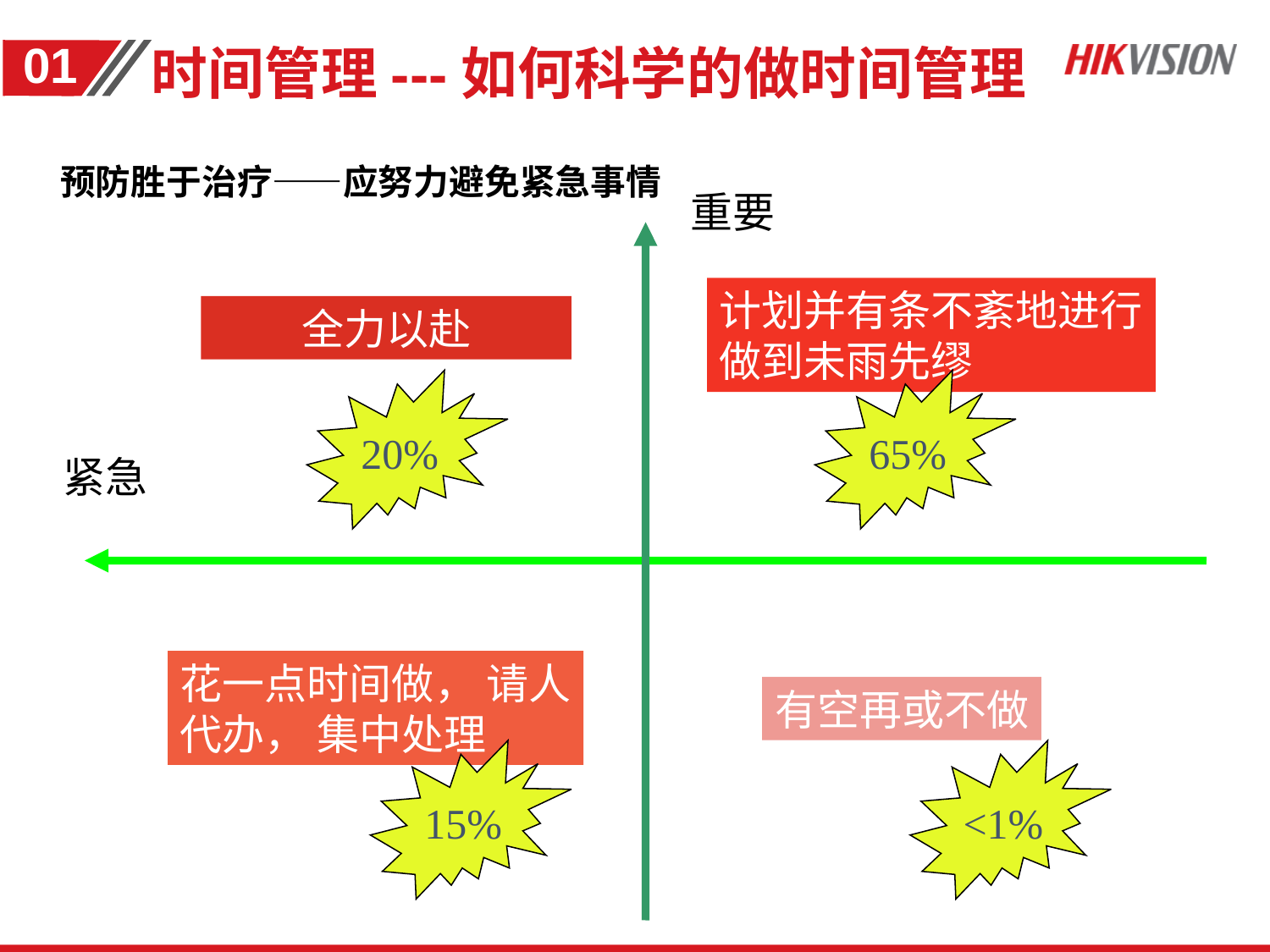

时间管理---如何科学的做时间管理

01
预防胜于治疗——应努力避免紧急事情
重要

计划并有条不紊地进行
做到未雨先缪
全力以赴
20%
65%
紧急

花一点时间做， 请人
代办， 集中处理
有空再或不做
15%
<1%